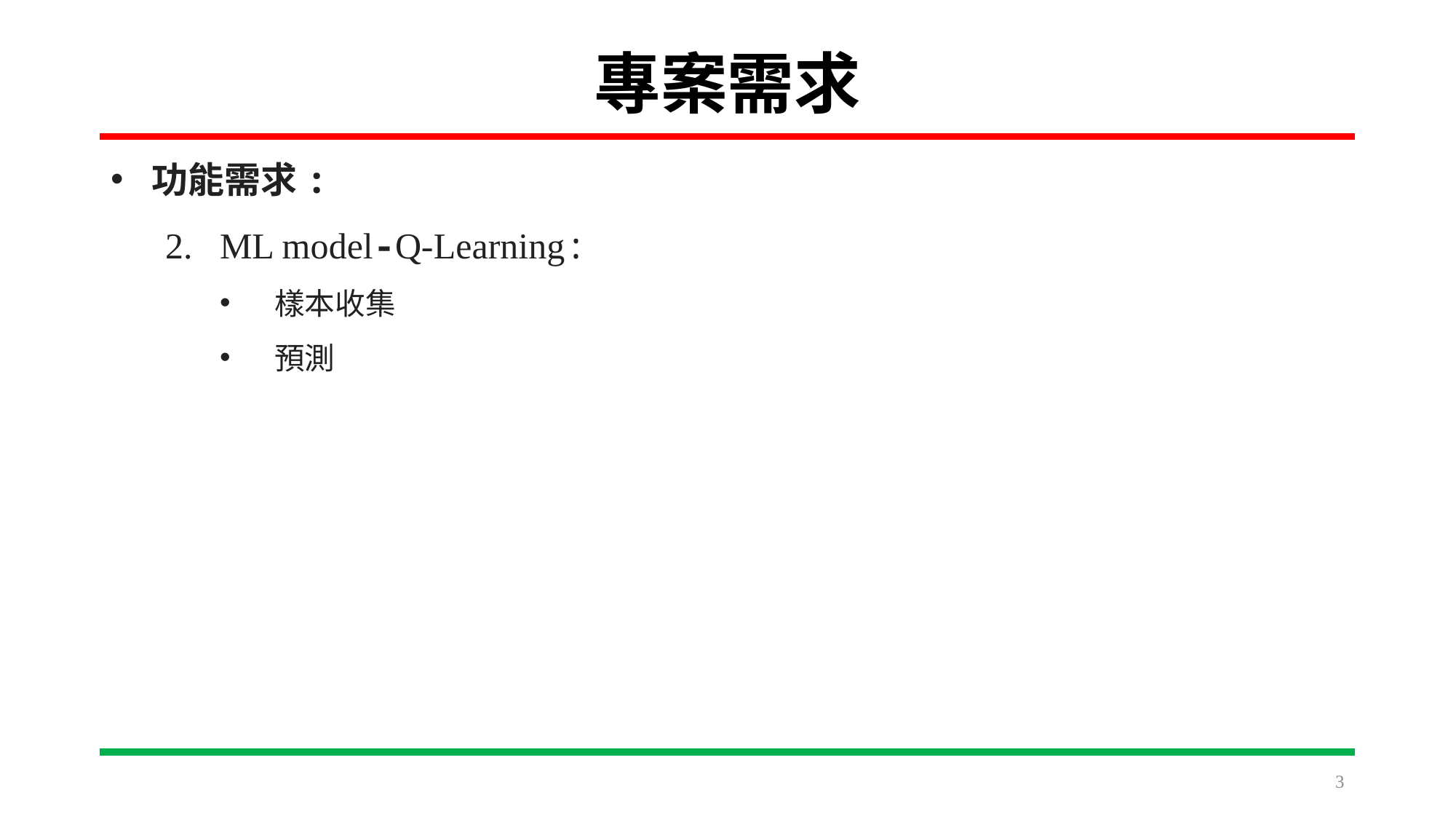

# 專案需求
功能需求:
ML model-Q-Learning:
樣本收集
預測

3